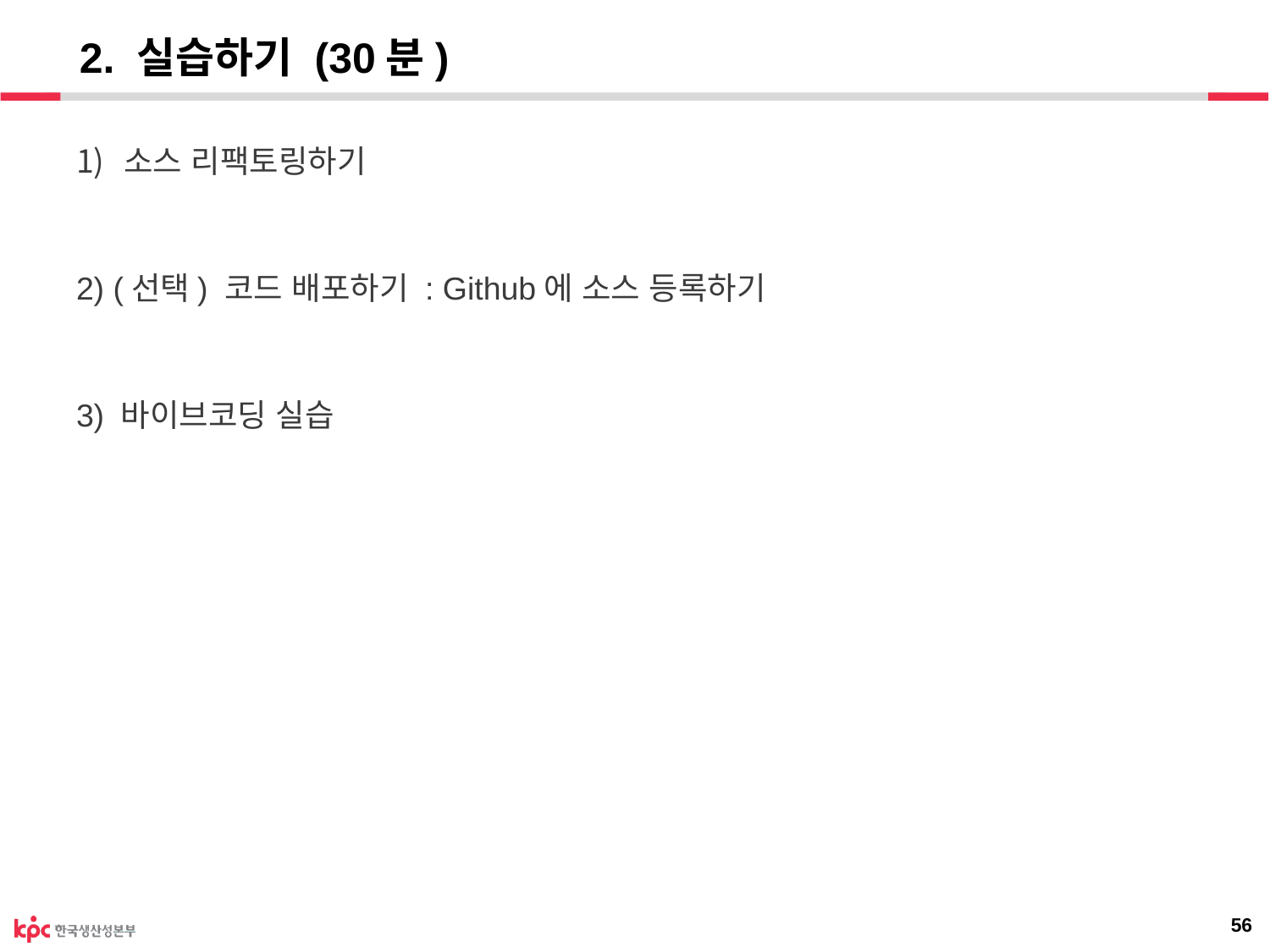

# 2. 실습하기 (30분)
소스 리팩토링하기

2) (선택) 코드 배포하기 : Github에 소스 등록하기

3) 바이브코딩 실습